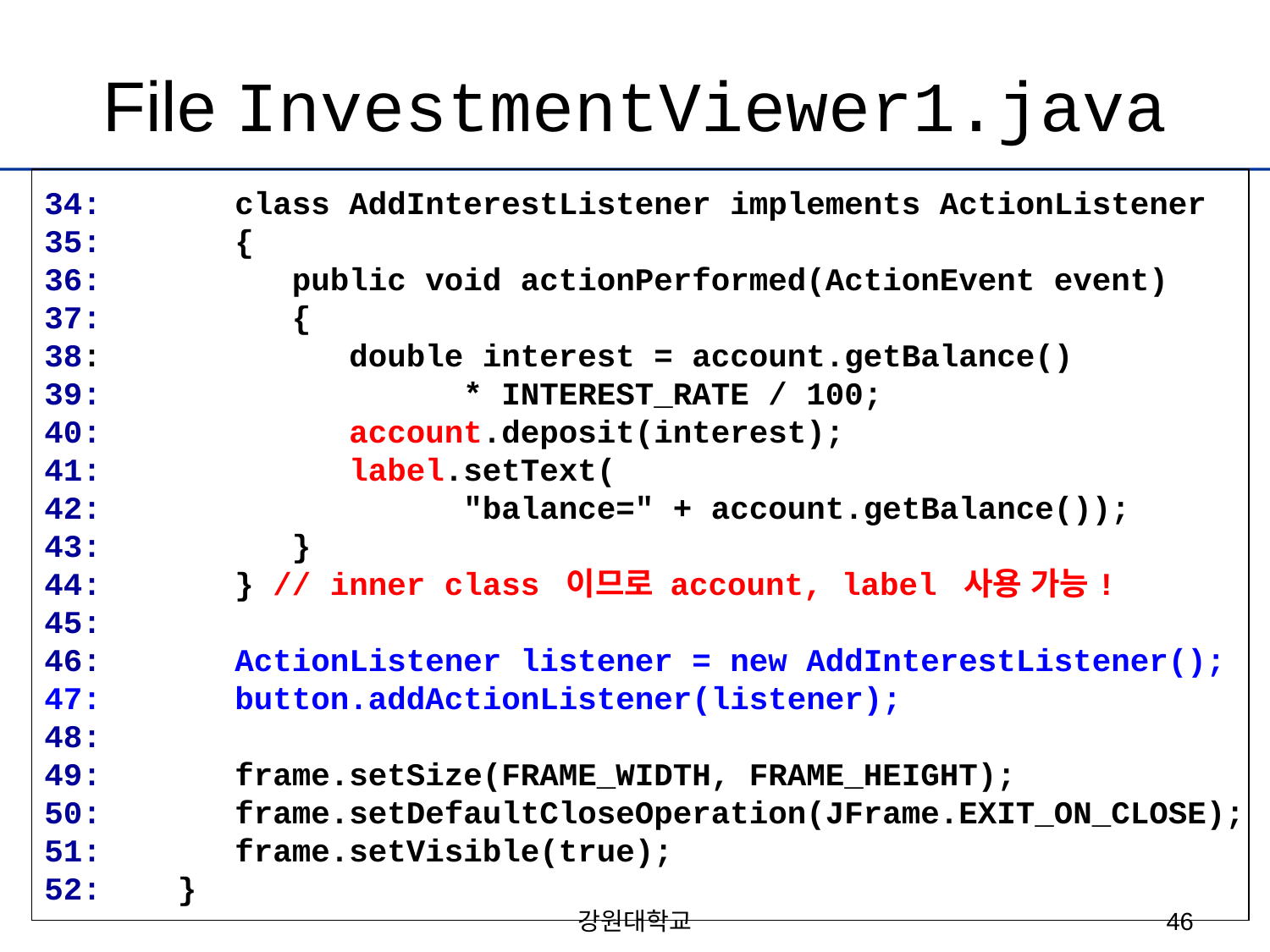

# File InvestmentViewer1.java

34:       class AddInterestListener implements ActionListener
35:       {
36:          public void actionPerformed(ActionEvent event)
37:          {
38:             double interest = account.getBalance()
39:                   * INTEREST_RATE / 100;
40:             account.deposit(interest);
41:             label.setText(
42:                   "balance=" + account.getBalance());
43:          }
44:       } // inner class 이므로 account, label 사용 가능!
45:
46:       ActionListener listener = new AddInterestListener();
47:       button.addActionListener(listener);
48:
49:       frame.setSize(FRAME_WIDTH, FRAME_HEIGHT);
50:       frame.setDefaultCloseOperation(JFrame.EXIT_ON_CLOSE);
51:       frame.setVisible(true);
52:    }
강원대학교
46